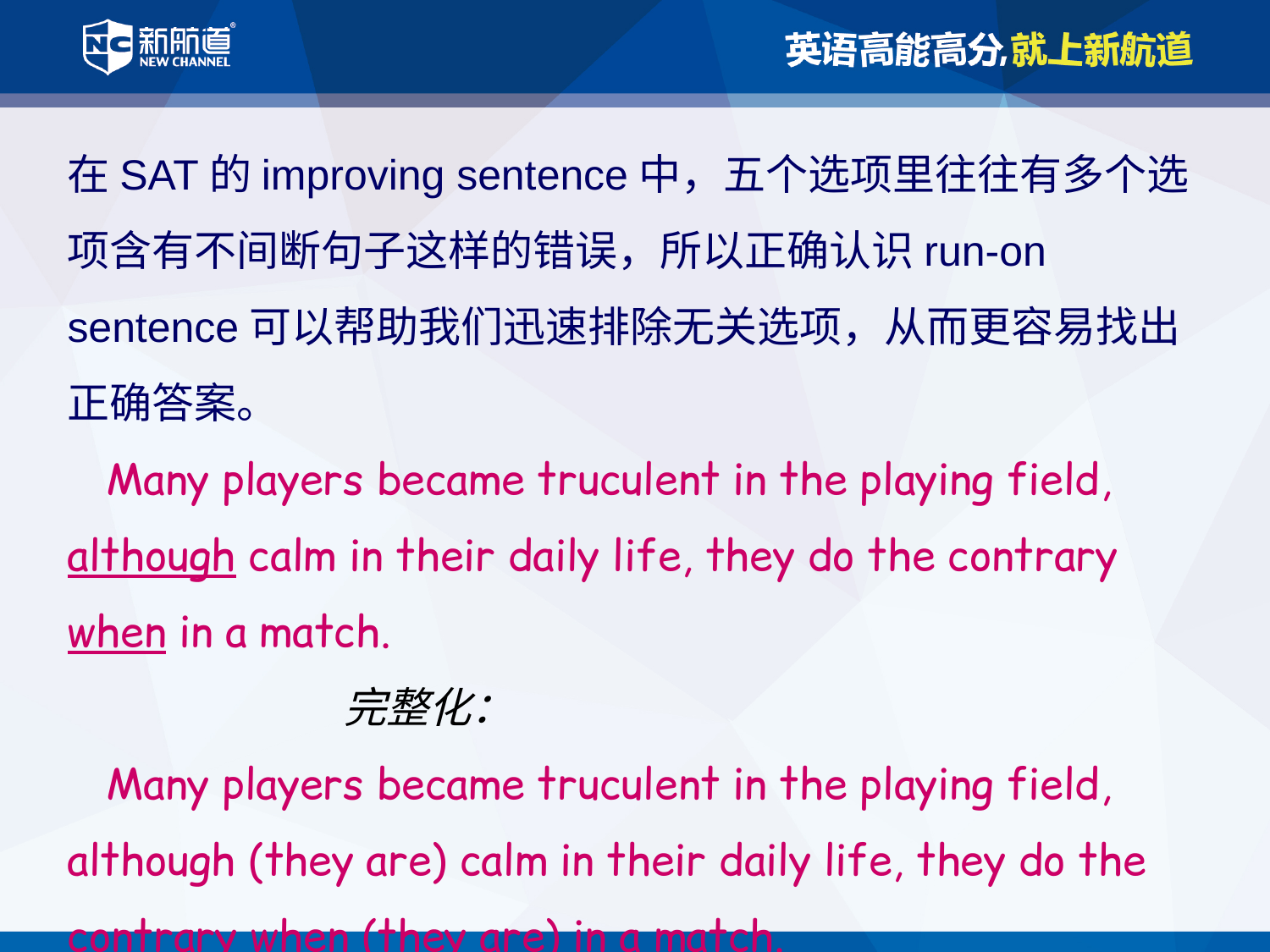

在SAT的improving sentence中，五个选项里往往有多个选项含有不间断句子这样的错误，所以正确认识run-on sentence可以帮助我们迅速排除无关选项，从而更容易找出正确答案。
    Many players became truculent in the playing field, although calm in their daily life, they do the contrary when in a match.
                            完整化：
    Many players became truculent in the playing field, although (they are) calm in their daily life, they do the contrary when (they are) in a match.